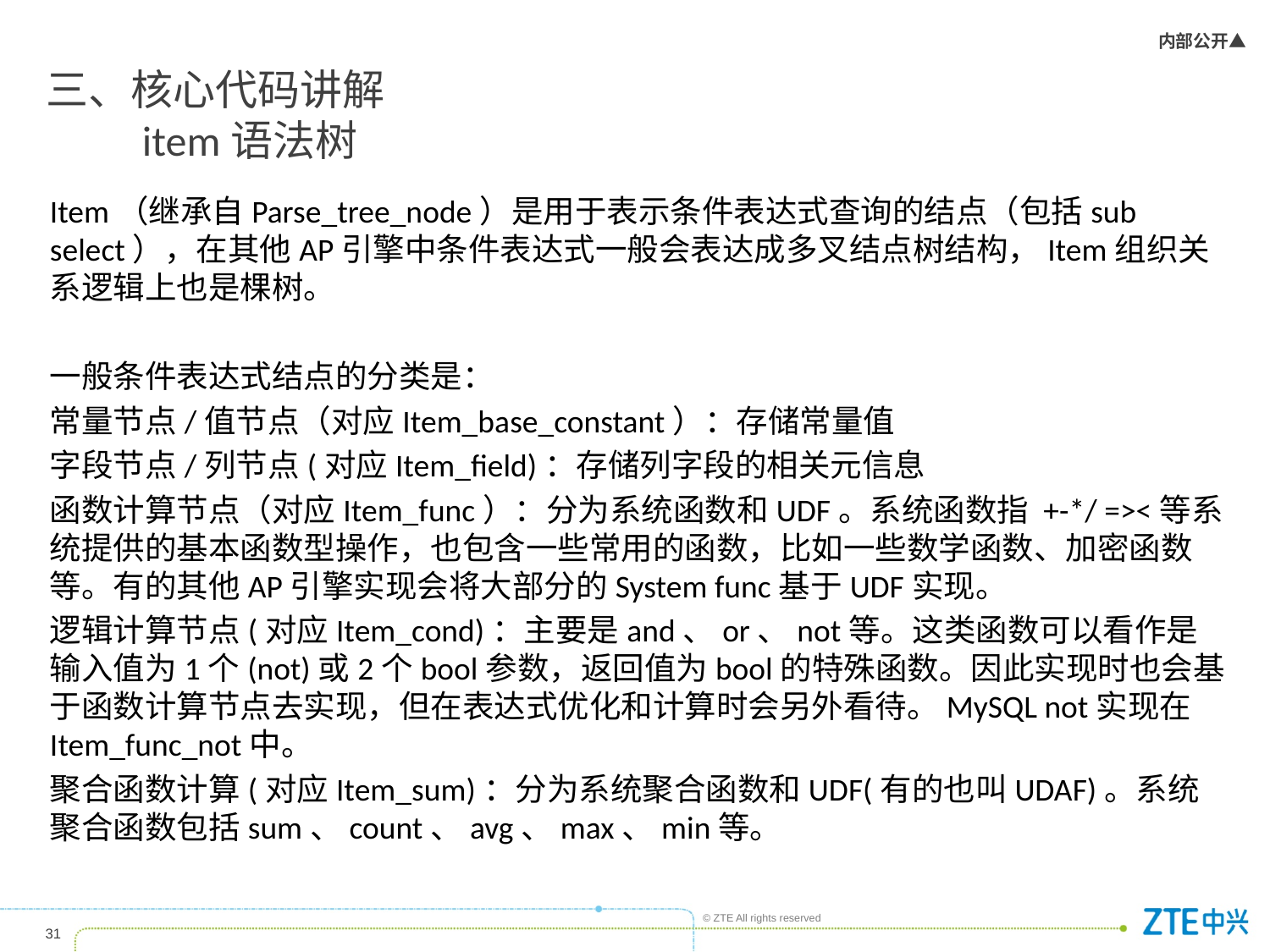

# 三、核心代码讲解 item语法树
Item（继承自Parse_tree_node）是用于表示条件表达式查询的结点（包括sub select），在其他AP引擎中条件表达式一般会表达成多叉结点树结构，Item组织关系逻辑上也是棵树。

一般条件表达式结点的分类是：
常量节点/值节点（对应Item_base_constant）：存储常量值
字段节点/列节点(对应Item_field)：存储列字段的相关元信息
函数计算节点（对应Item_func）：分为系统函数和UDF。系统函数指 +-*/ =><等系统提供的基本函数型操作，也包含一些常用的函数，比如一些数学函数、加密函数等。有的其他AP引擎实现会将大部分的System func基于UDF实现。
逻辑计算节点(对应Item_cond)：主要是and、or、not等。这类函数可以看作是输入值为1个(not)或2个bool参数，返回值为bool的特殊函数。因此实现时也会基于函数计算节点去实现，但在表达式优化和计算时会另外看待。MySQL not实现在Item_func_not中。
聚合函数计算(对应Item_sum)：分为系统聚合函数和UDF(有的也叫UDAF)。系统聚合函数包括sum、count、avg、max、min等。